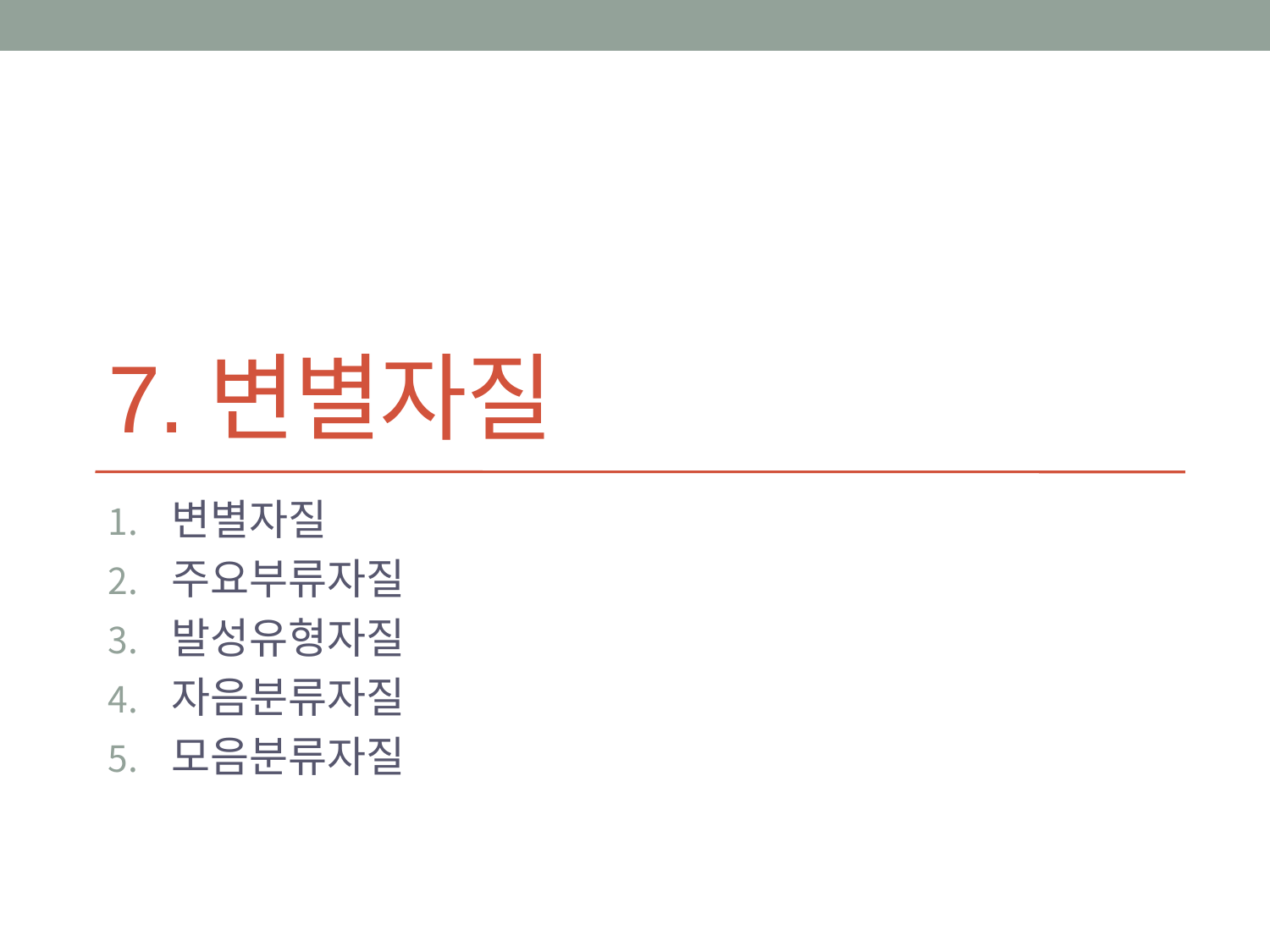

# 7.변별자질
변별자질
주요부류자질
발성유형자질
자음분류자질
모음분류자질